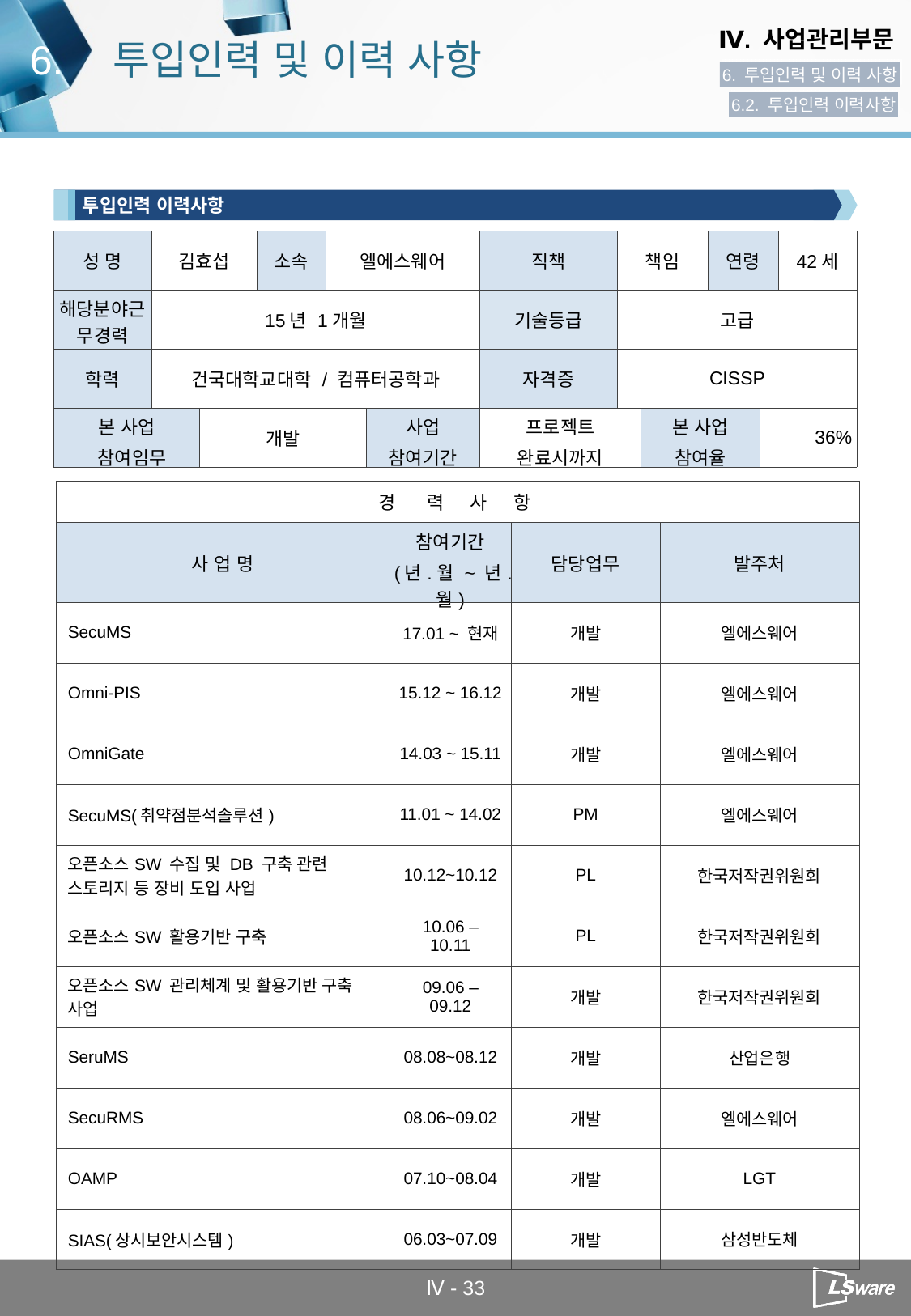

6.
투입인력 및 이력 사항
6. 투입인력 및 이력 사항
6.2. 투입인력 이력사항

투입인력 이력사항
| 성 명 | 김효섭 |  | 소속 | 엘에스웨어 |  | 직책 | 책임 |  | 연령 |  | 42세 |
| --- | --- | --- | --- | --- | --- | --- | --- | --- | --- | --- | --- |
| 해당분야근무경력 | 15년 1개월 |  |  |  |  | 기술등급 | 고급 |  |  |  |  |
| 학력 | 건국대학교대학 / 컴퓨터공학과 |  |  |  |  | 자격증 | CISSP |  |  |  |  |
| 본 사업 참여임무 |  | 개발 |  |  | 사업 참여기간 | 프로젝트 완료시까지 |  | 본 사업 참여율 |  | 36% |  |
| 경 력 사 항 |  |  |  |
| --- | --- | --- | --- |
| 사 업 명 | 참여기간 (년.월 ~ 년.월) | 담당업무 | 발주처 |
| SecuMS | 17.01 ~ 현재 | 개발 | 엘에스웨어 |
| Omni-PIS | 15.12 ~ 16.12 | 개발 | 엘에스웨어 |
| OmniGate | 14.03 ~ 15.11 | 개발 | 엘에스웨어 |
| SecuMS(취약점분석솔루션) | 11.01 ~ 14.02 | PM | 엘에스웨어 |
| 오픈소스SW 수집 및 DB 구축 관련 스토리지 등 장비 도입 사업 | 10.12~10.12 | PL | 한국저작권위원회 |
| 오픈소스SW 활용기반 구축 | 10.06 – 10.11 | PL | 한국저작권위원회 |
| 오픈소스SW 관리체계 및 활용기반 구축 사업 | 09.06 – 09.12 | 개발 | 한국저작권위원회 |
| SeruMS | 08.08~08.12 | 개발 | 산업은행 |
| SecuRMS | 08.06~09.02 | 개발 | 엘에스웨어 |
| OAMP | 07.10~08.04 | 개발 | LGT |
| SIAS(상시보안시스템) | 06.03~07.09 | 개발 | 삼성반도체 |